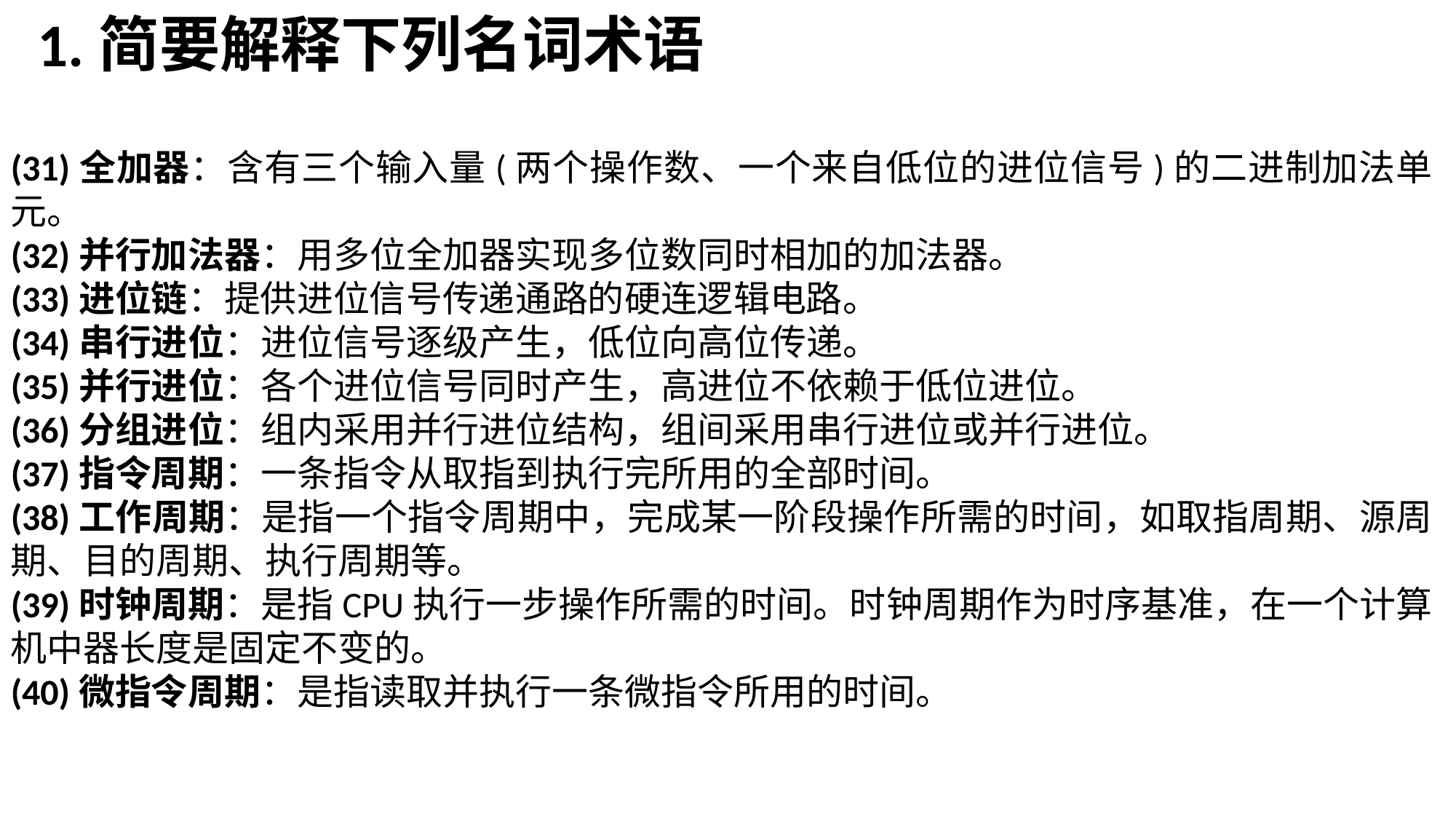

1.简要解释下列名词术语
(31)全加器：含有三个输入量(两个操作数、一个来自低位的进位信号)的二进制加法单元。
(32)并行加法器：用多位全加器实现多位数同时相加的加法器。
(33)进位链：提供进位信号传递通路的硬连逻辑电路。
(34)串行进位：进位信号逐级产生，低位向高位传递。
(35)并行进位：各个进位信号同时产生，高进位不依赖于低位进位。
(36)分组进位：组内采用并行进位结构，组间采用串行进位或并行进位。
(37)指令周期：一条指令从取指到执行完所用的全部时间。
(38)工作周期：是指一个指令周期中，完成某一阶段操作所需的时间，如取指周期、源周期、目的周期、执行周期等。
(39)时钟周期：是指CPU执行一步操作所需的时间。时钟周期作为时序基准，在一个计算机中器长度是固定不变的。
(40)微指令周期：是指读取并执行一条微指令所用的时间。